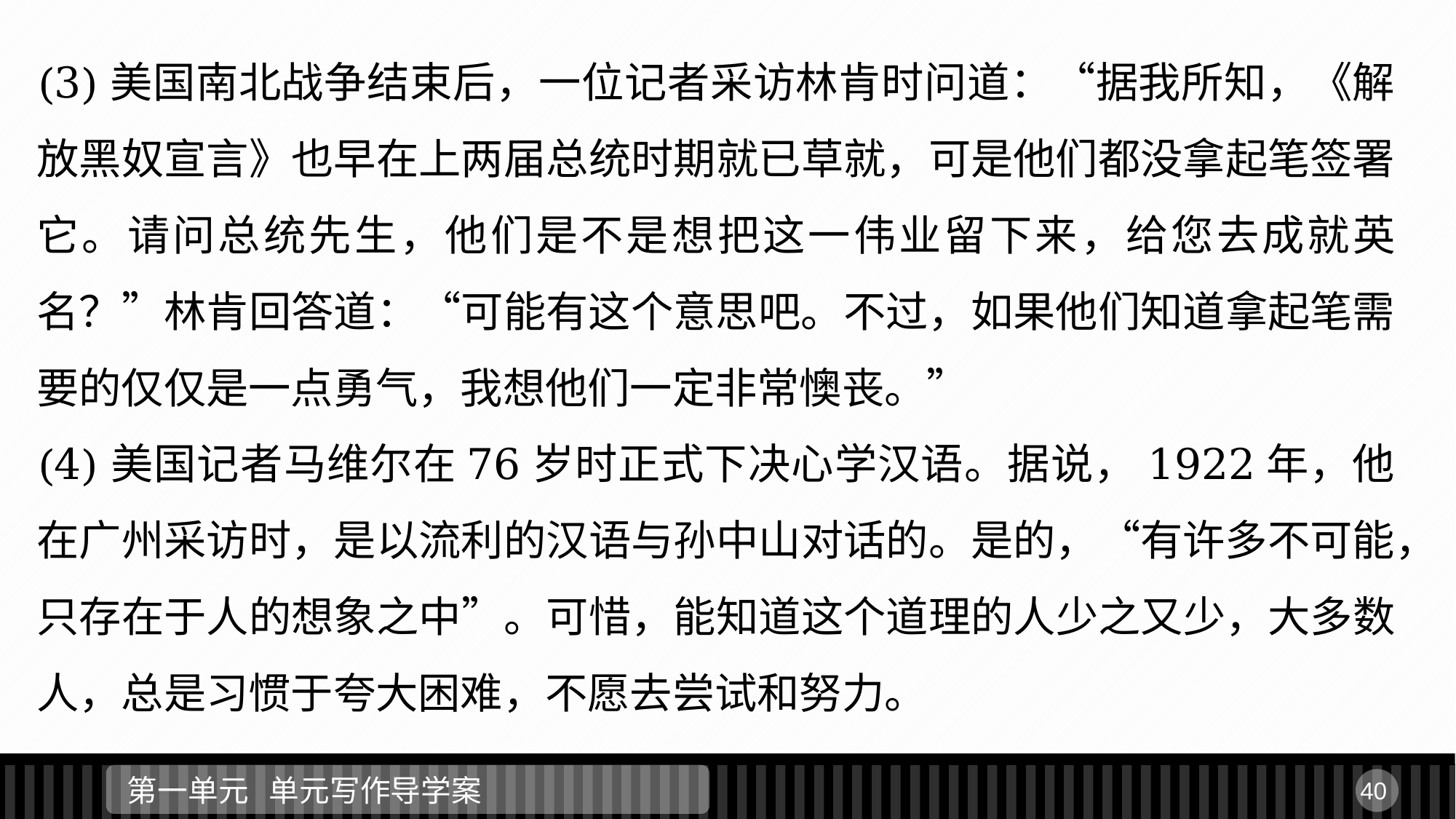

(3)美国南北战争结束后，一位记者采访林肯时问道：“据我所知，《解放黑奴宣言》也早在上两届总统时期就已草就，可是他们都没拿起笔签署它。请问总统先生，他们是不是想把这一伟业留下来，给您去成就英名？”林肯回答道：“可能有这个意思吧。不过，如果他们知道拿起笔需要的仅仅是一点勇气，我想他们一定非常懊丧。”
(4)美国记者马维尔在76岁时正式下决心学汉语。据说，1922年，他在广州采访时，是以流利的汉语与孙中山对话的。是的，“有许多不可能，只存在于人的想象之中”。可惜，能知道这个道理的人少之又少，大多数人，总是习惯于夸大困难，不愿去尝试和努力。